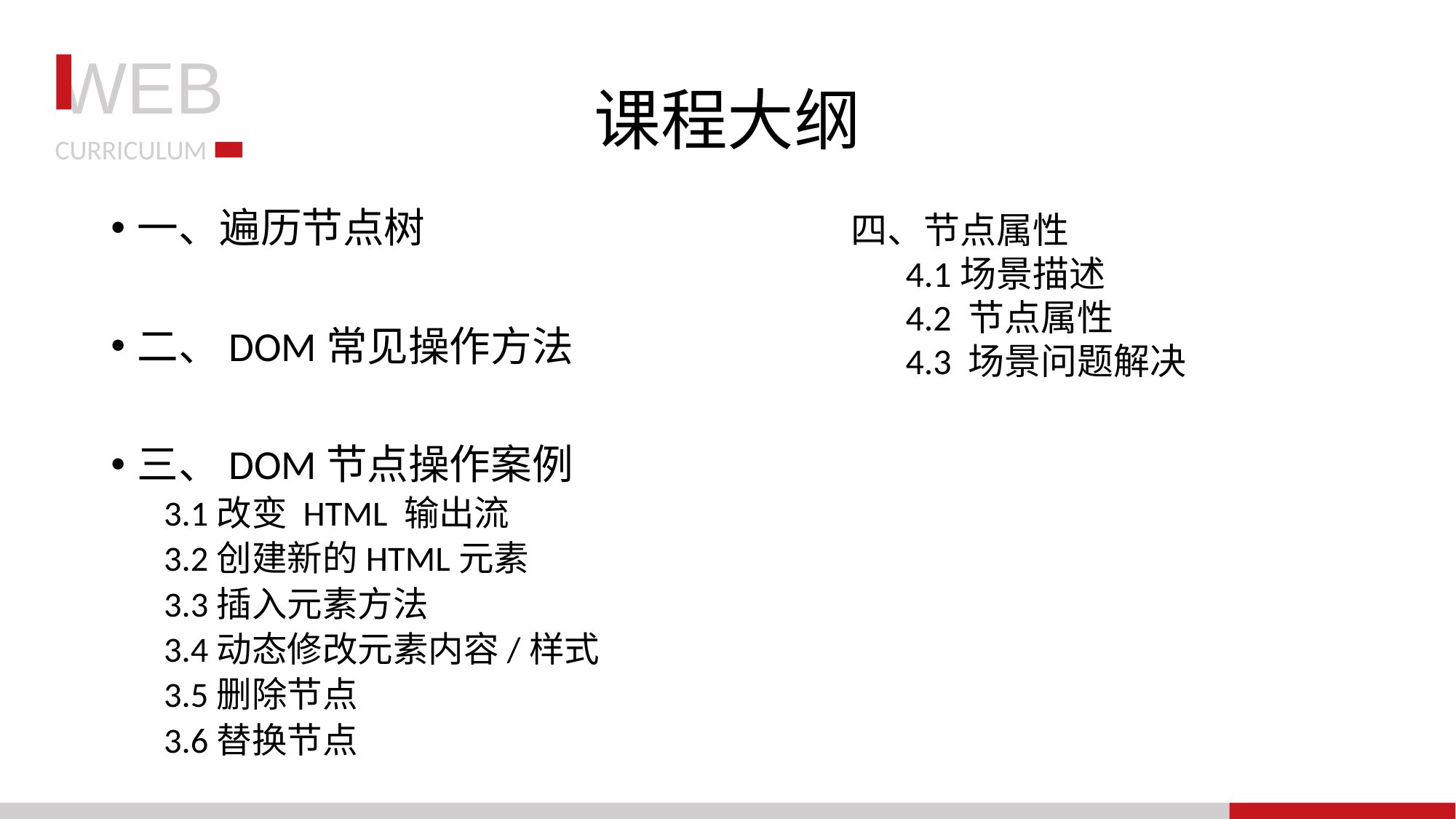

# 课程大纲
四、节点属性
4.1场景描述
4.2 节点属性
4.3 场景问题解决

一、遍历节点树

二、DOM常见操作方法

三、DOM节点操作案例
3.1改变 HTML 输出流
3.2创建新的HTML元素
3.3插入元素方法
3.4动态修改元素内容/样式
3.5删除节点
3.6替换节点